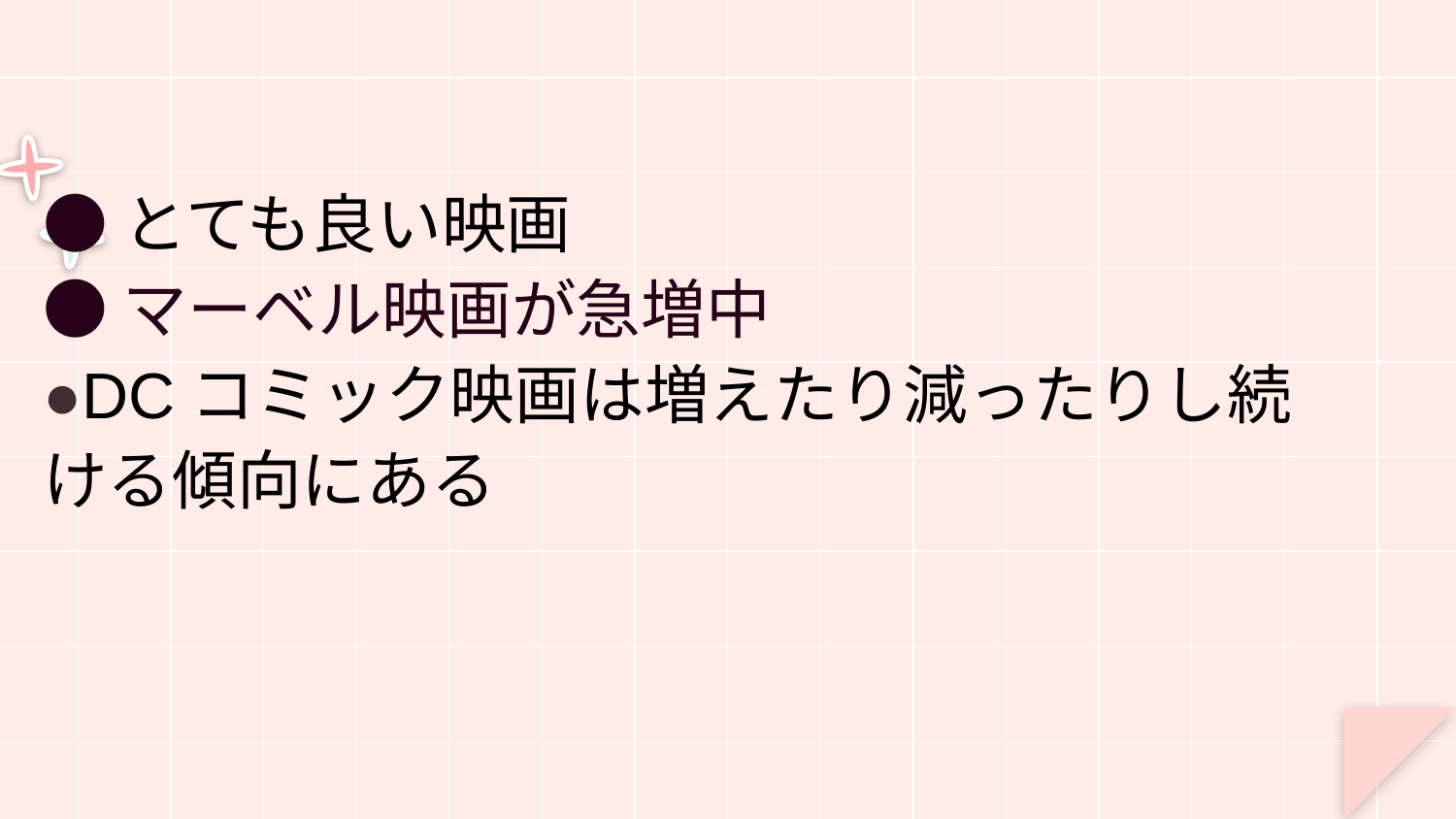

●とても良い映画
●マーベル映画が急増中
●DCコミック映画は増えたり減ったりし続ける傾向にある